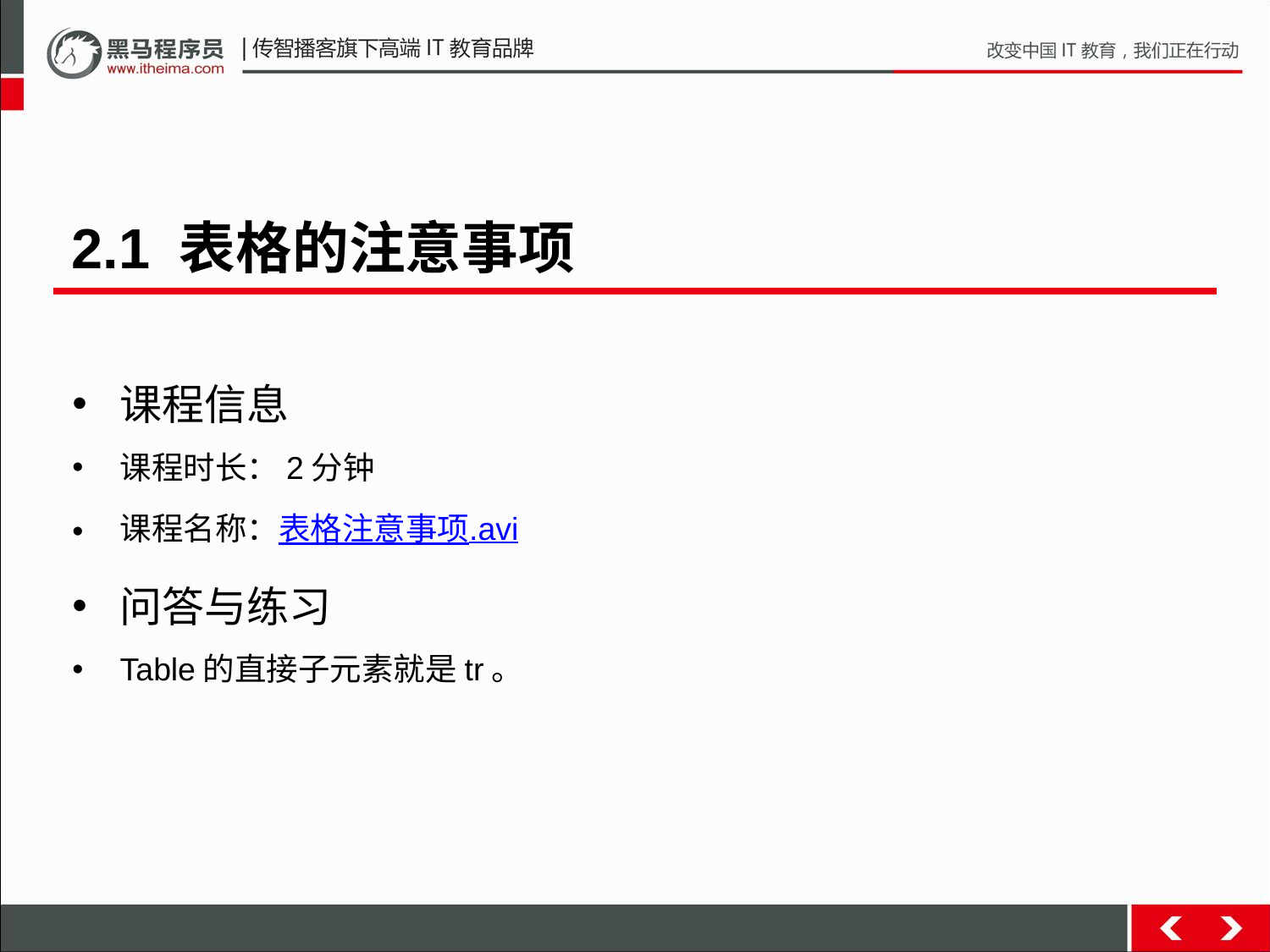

2.1 表格的注意事项
课程信息
课程时长：2分钟
课程名称：表格注意事项.avi
问答与练习
Table的直接子元素就是tr。